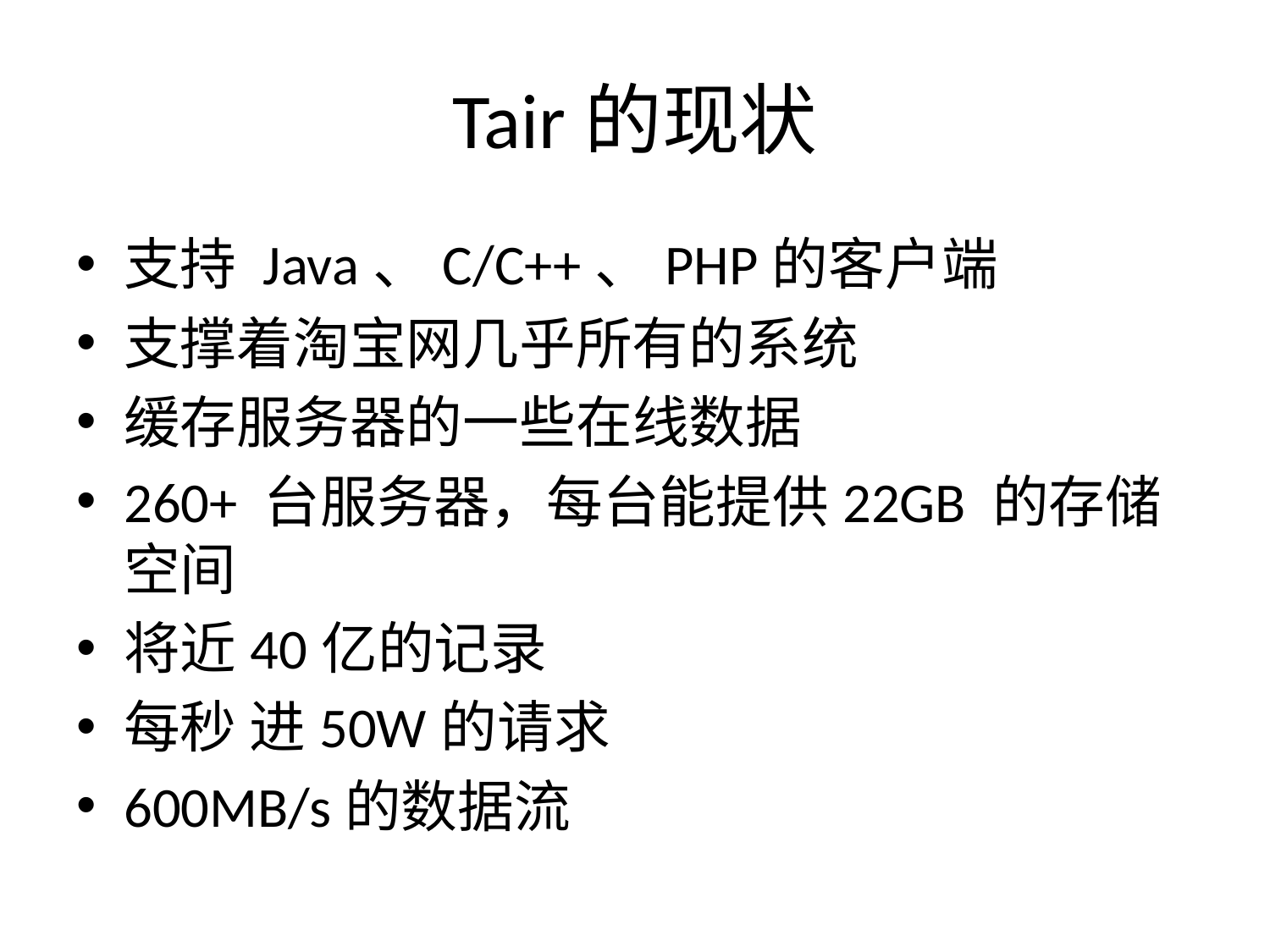

# Tair的现状
支持 Java、C/C++、PHP的客户端
支撑着淘宝网几乎所有的系统
缓存服务器的一些在线数据
260+ 台服务器，每台能提供22GB 的存储空间
将近40亿的记录
每秒 进50W的请求
600MB/s的数据流